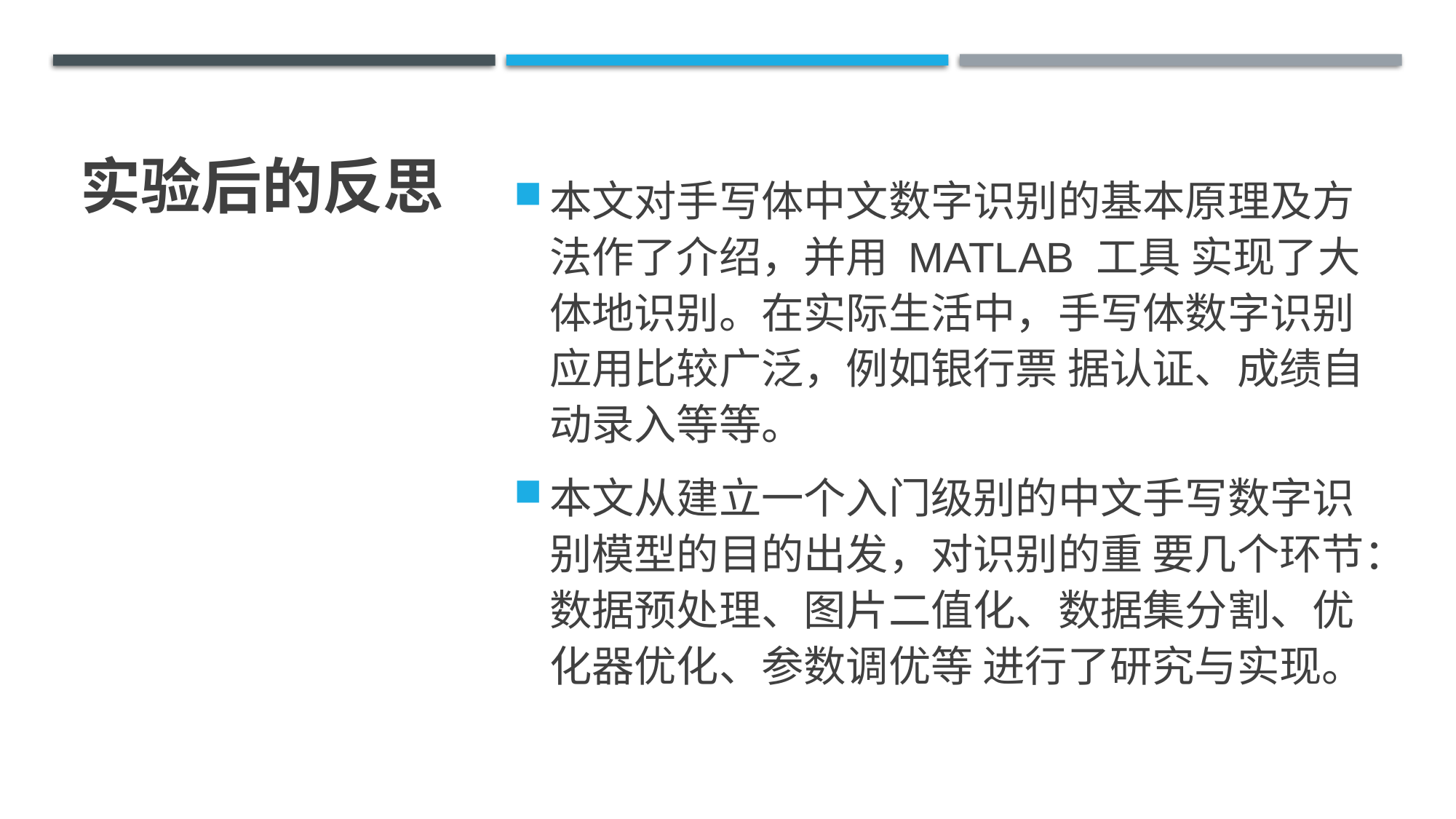

# 实验后的反思
本文对手写体中文数字识别的基本原理及方法作了介绍，并用 MATLAB 工具 实现了大体地识别。在实际生活中，手写体数字识别应用比较广泛，例如银行票 据认证、成绩自动录入等等。
本文从建立一个入门级别的中文手写数字识别模型的目的出发，对识别的重 要几个环节：数据预处理、图片二值化、数据集分割、优化器优化、参数调优等 进行了研究与实现。